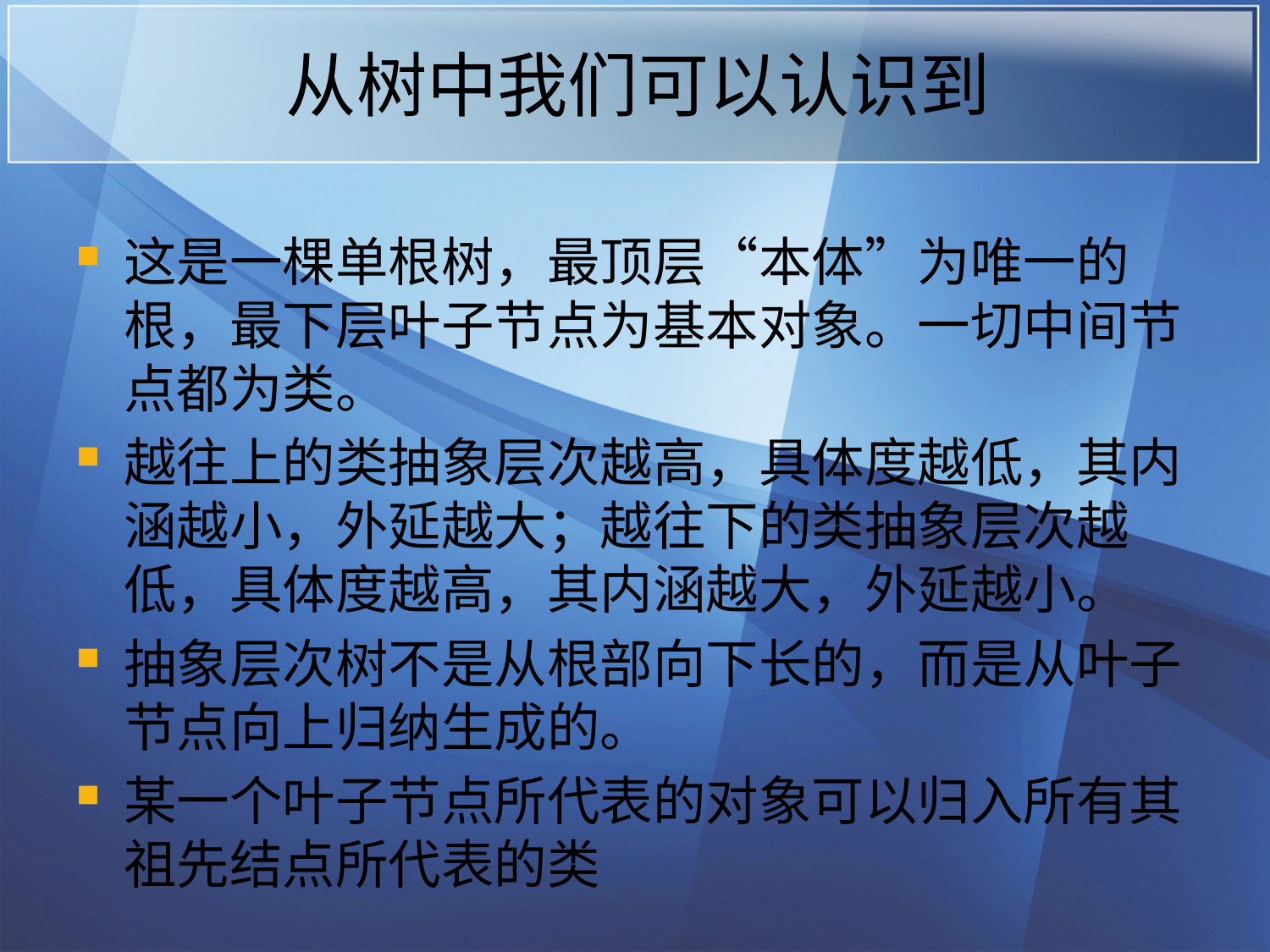

# 从树中我们可以认识到
这是一棵单根树，最顶层“本体”为唯一的根，最下层叶子节点为基本对象。一切中间节点都为类。
越往上的类抽象层次越高，具体度越低，其内涵越小，外延越大；越往下的类抽象层次越低，具体度越高，其内涵越大，外延越小。
抽象层次树不是从根部向下长的，而是从叶子节点向上归纳生成的。
某一个叶子节点所代表的对象可以归入所有其祖先结点所代表的类